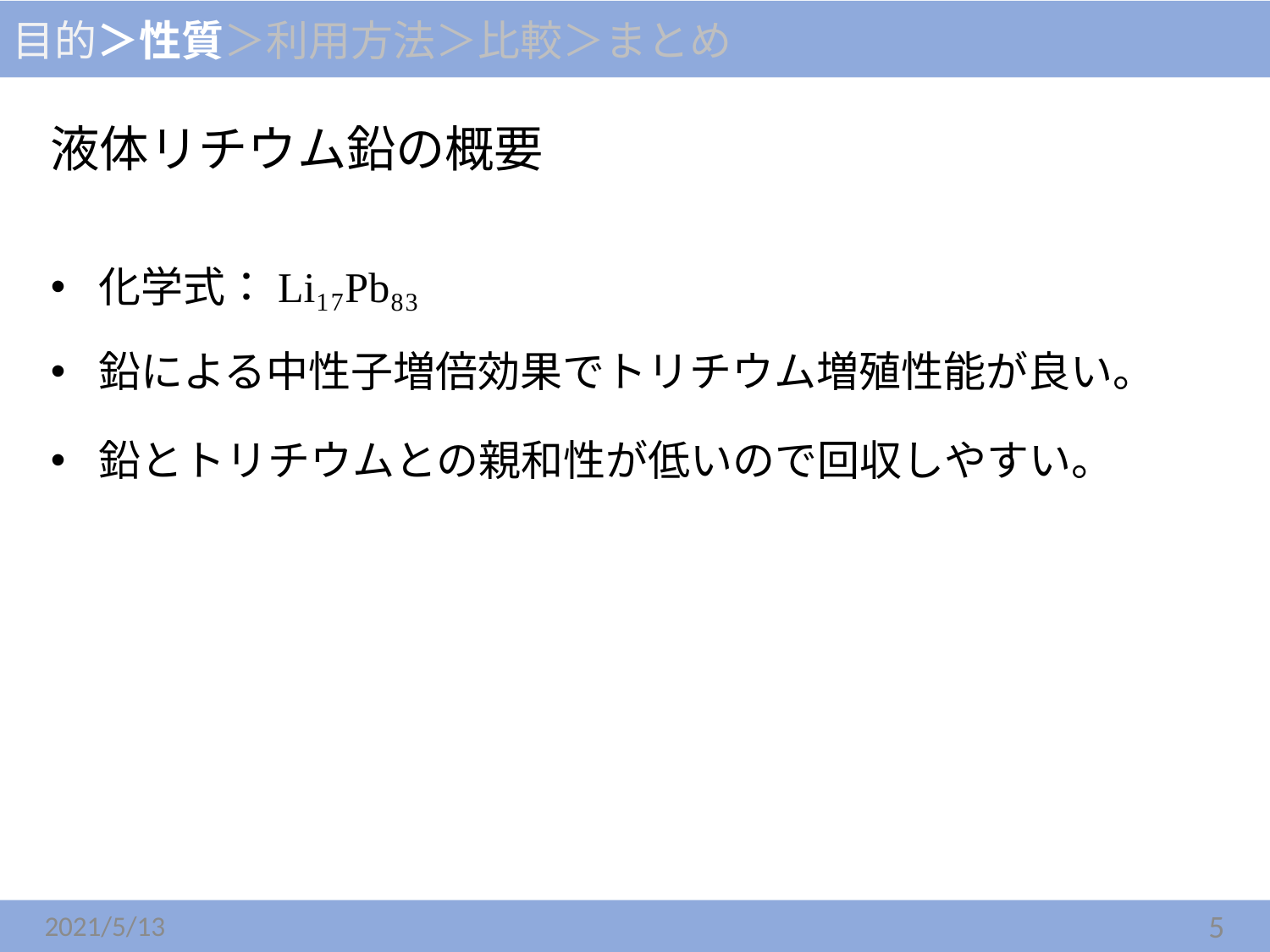

目的＞性質＞利用方法＞比較＞まとめ
液体リチウム鉛の概要

化学式：Li₁₇Pb₈₃

鉛による中性子増倍効果でトリチウム増殖性能が良い。

鉛とトリチウムとの親和性が低いので回収しやすい。

2021/5/13
5